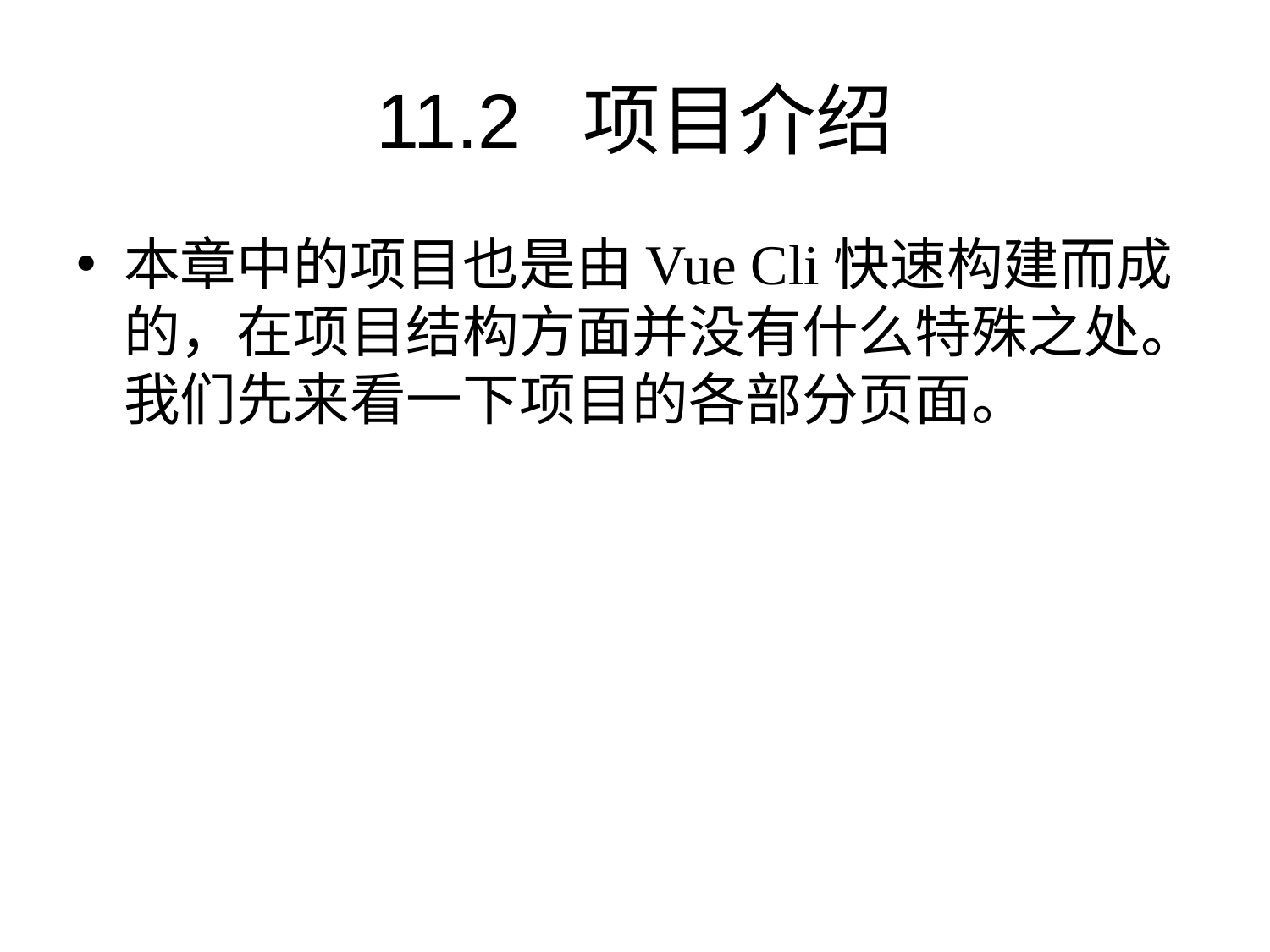

# 11.2  项目介绍
本章中的项目也是由Vue Cli快速构建而成的，在项目结构方面并没有什么特殊之处。我们先来看一下项目的各部分页面。